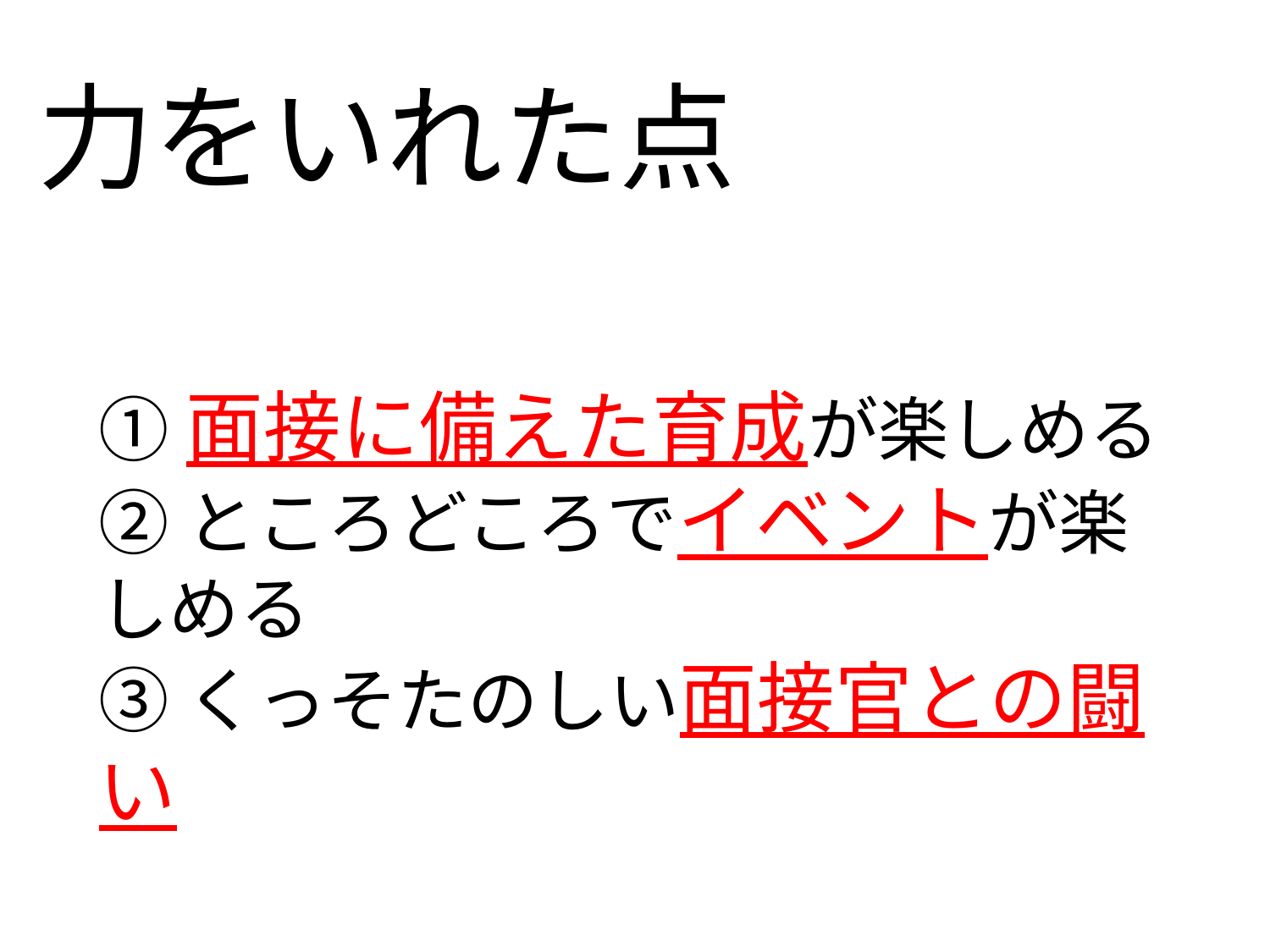

力をいれた点
①面接に備えた育成が楽しめる
②ところどころでイベントが楽しめる
③くっそたのしい面接官との闘い